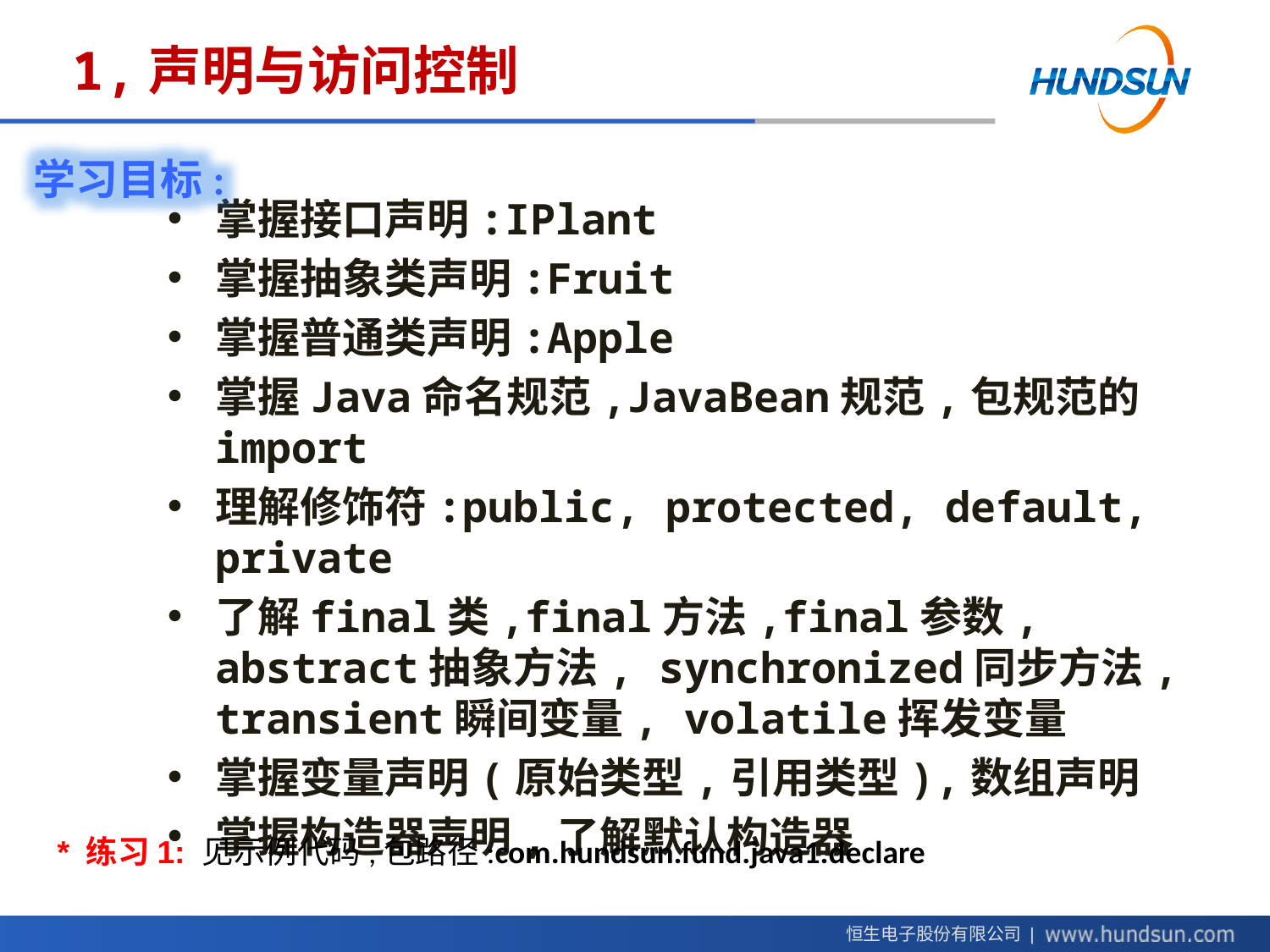

# 1,声明与访问控制
学习目标:
掌握接口声明:IPlant
掌握抽象类声明:Fruit
掌握普通类声明:Apple
掌握Java命名规范,JavaBean规范,包规范的import
理解修饰符:public, protected, default, private
了解final类,final方法,final参数, abstract抽象方法, synchronized同步方法, transient瞬间变量, volatile挥发变量
掌握变量声明(原始类型,引用类型),数组声明
掌握构造器声明,了解默认构造器

* 练习1: 见示例代码,包路径:com.hundsun.fund.java1.declare